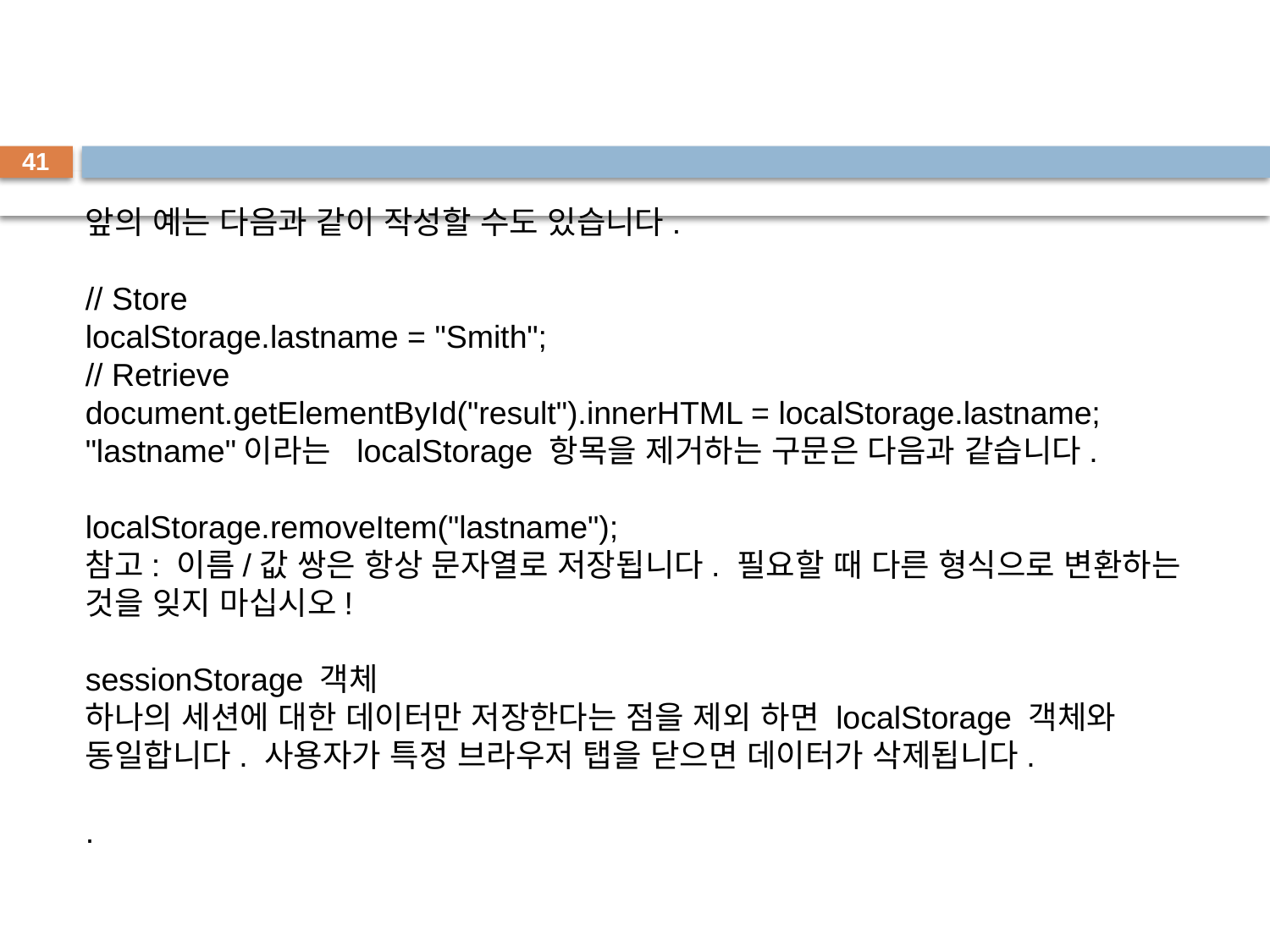

41
앞의 예는 다음과 같이 작성할 수도 있습니다.

// Store
localStorage.lastname = "Smith";
// Retrieve
document.getElementById("result").innerHTML = localStorage.lastname;
"lastname"이라는  localStorage 항목을 제거하는 구문은 다음과 같습니다.

localStorage.removeItem("lastname");
참고: 이름/값 쌍은 항상 문자열로 저장됩니다. 필요할 때 다른 형식으로 변환하는 것을 잊지 마십시오!

sessionStorage 객체
하나의 세션에 대한 데이터만 저장한다는 점을 제외 하면 localStorage 객체와 동일합니다. 사용자가 특정 브라우저 탭을 닫으면 데이터가 삭제됩니다.

.